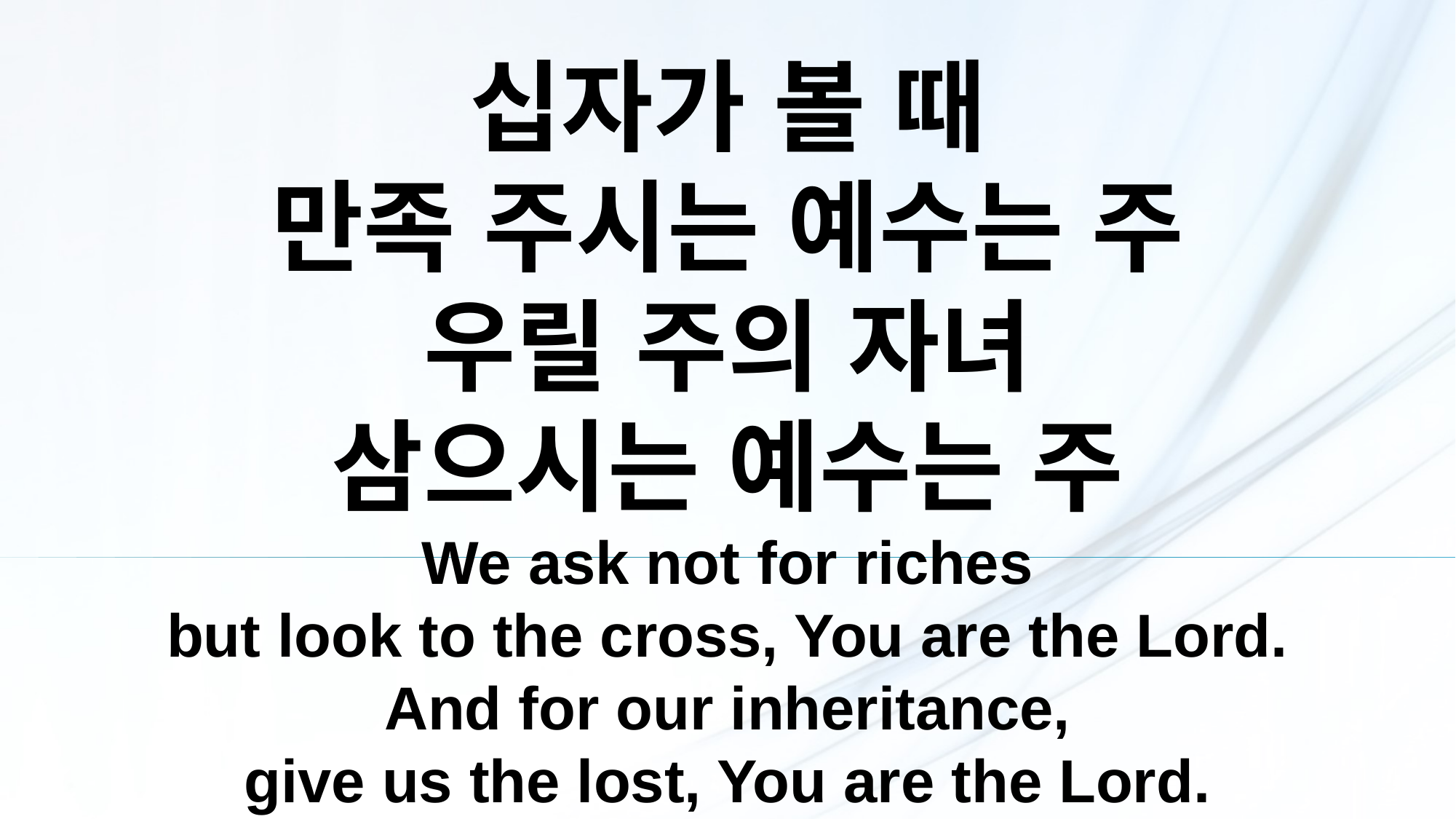

# 십자가 볼 때 만족 주시는 예수는 주 우릴 주의 자녀 삼으시는 예수는 주 We ask not for riches but look to the cross, You are the Lord. And for our inheritance, give us the lost, You are the Lord.